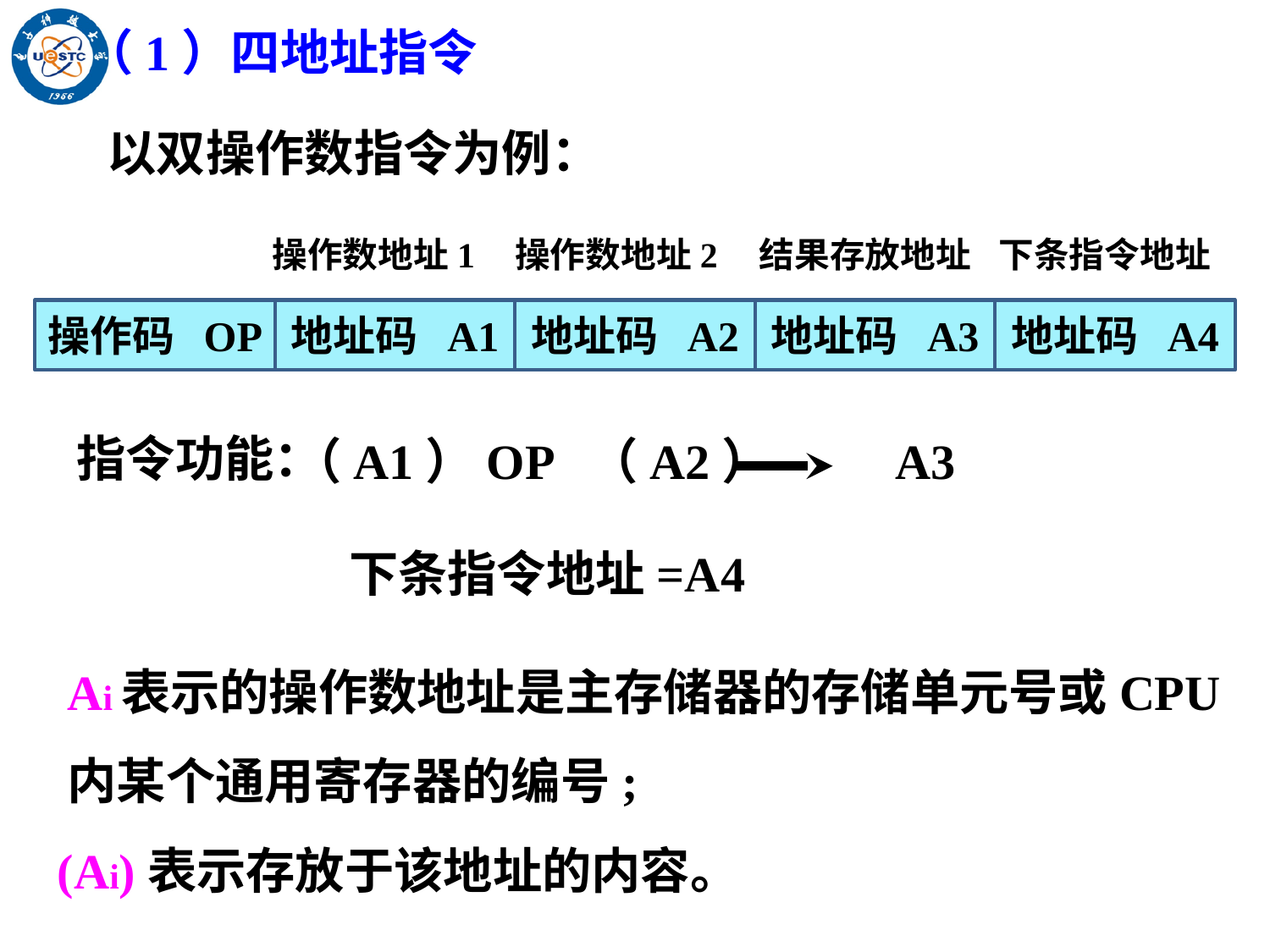

（1）四地址指令
以双操作数指令为例：
操作数地址1
操作数地址2
结果存放地址
下条指令地址
操作码  OP
地址码  A1
地址码  A2
地址码  A3
地址码  A4
指令功能：
（A1）OP  （A2）          A3
下条指令地址=A4
Ai表示的操作数地址是主存储器的存储单元号或CPU内某个通用寄存器的编号;
(Ai)表示存放于该地址的内容。